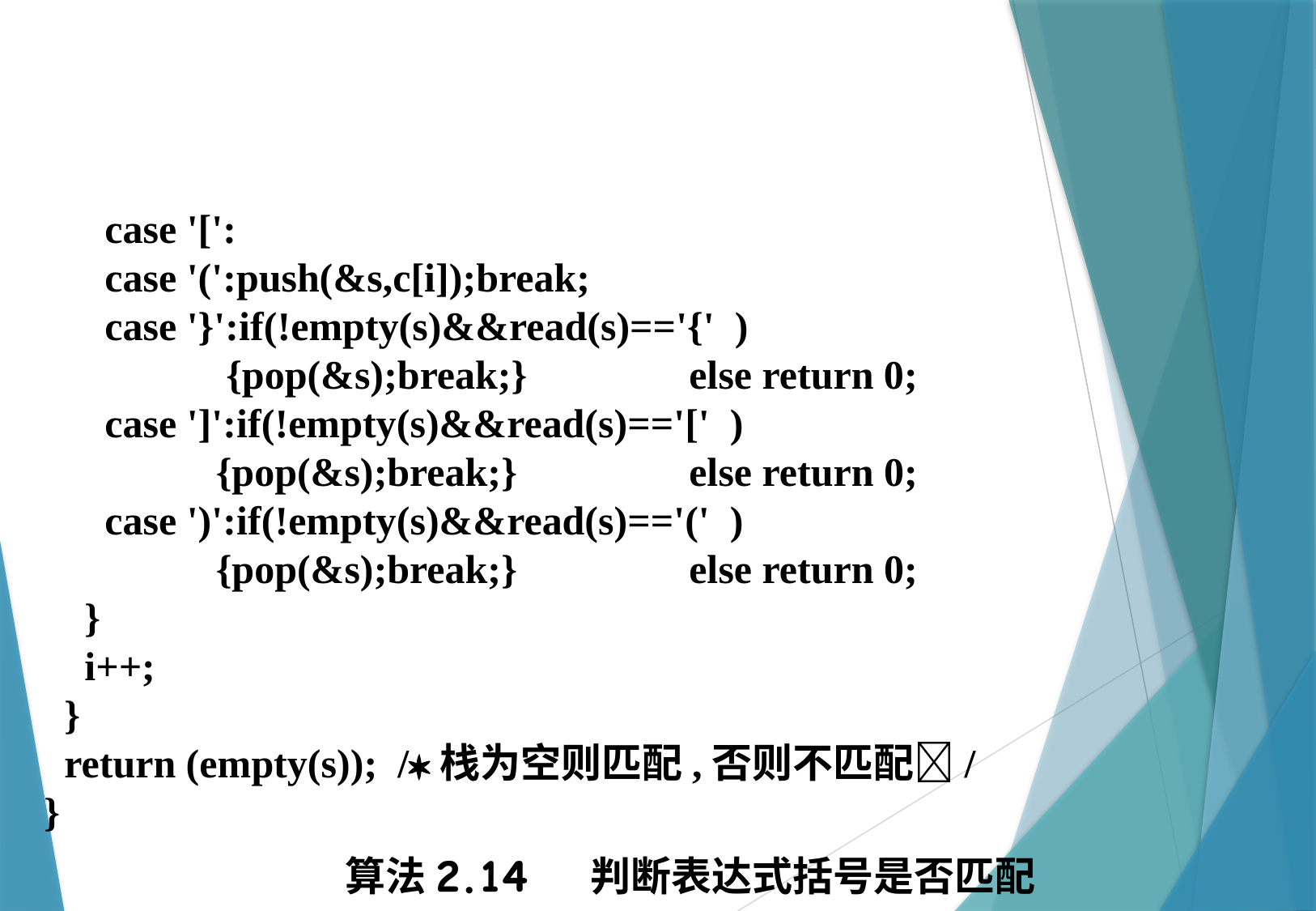

case '[':
       case '(':push(&s,c[i]);break;
       case '}':if(!empty(s)&&read(s)=='{'  )
                   {pop(&s);break;}                else return 0;
       case ']':if(!empty(s)&&read(s)=='['  )
                  {pop(&s);break;}                 else return 0;
       case ')':if(!empty(s)&&read(s)=='('  )
                  {pop(&s);break;}                 else return 0;
     }
     i++;
   }
   return (empty(s));  /∗栈为空则匹配,否则不匹配∗/
 }
算法2.14   判断表达式括号是否匹配